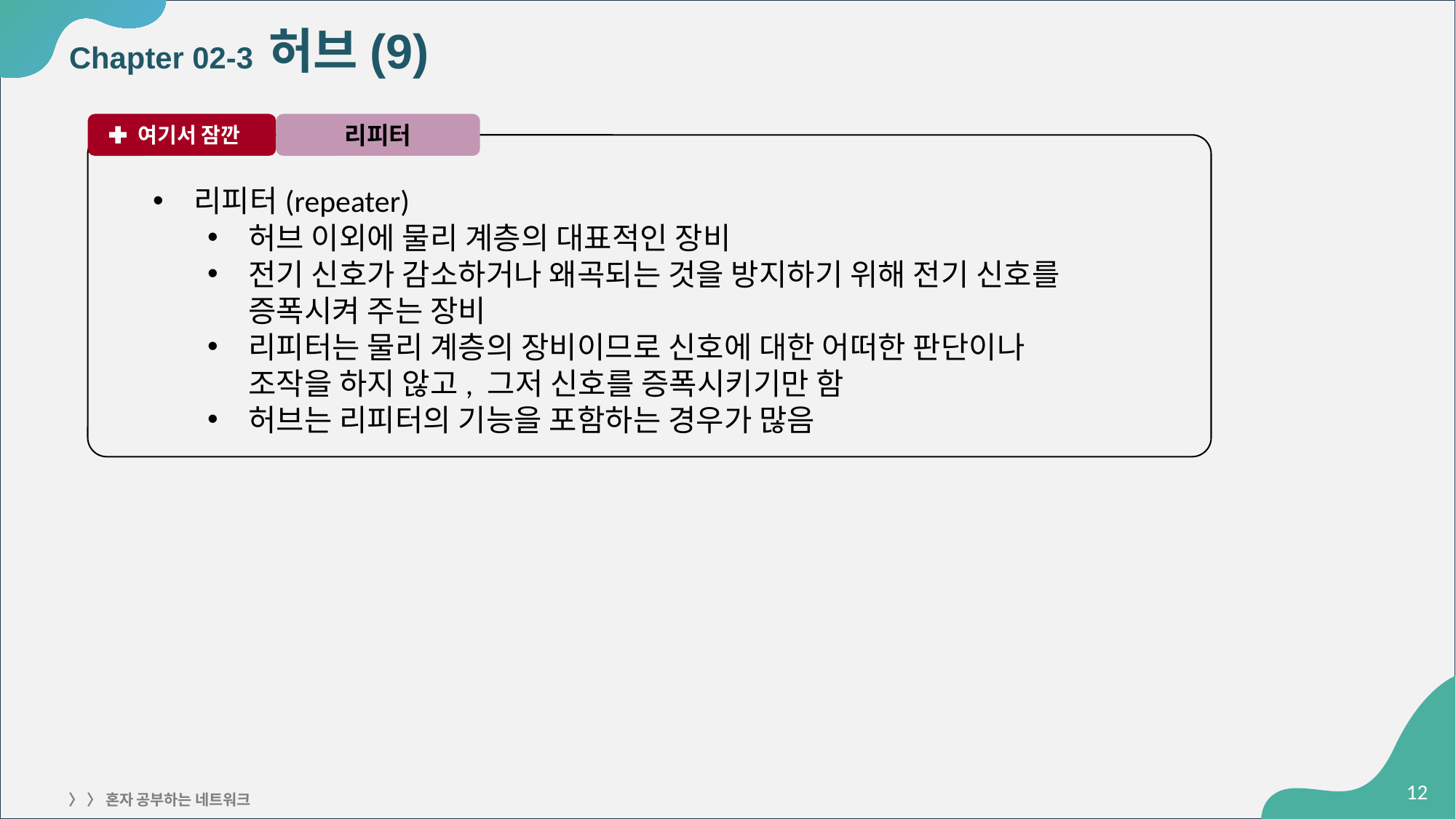

# Chapter 02-3 허브(9)
     여기서 잠깐
리피터

리피터(repeater)
허브 이외에 물리 계층의 대표적인 장비
전기 신호가 감소하거나 왜곡되는 것을 방지하기 위해 전기 신호를 증폭시켜 주는 장비
리피터는 물리 계층의 장비이므로 신호에 대한 어떠한 판단이나
조작을 하지 않고, 그저 신호를 증폭시키기만 함
허브는 리피터의 기능을 포함하는 경우가 많음
12
〉 〉 혼자 공부하는 네트워크